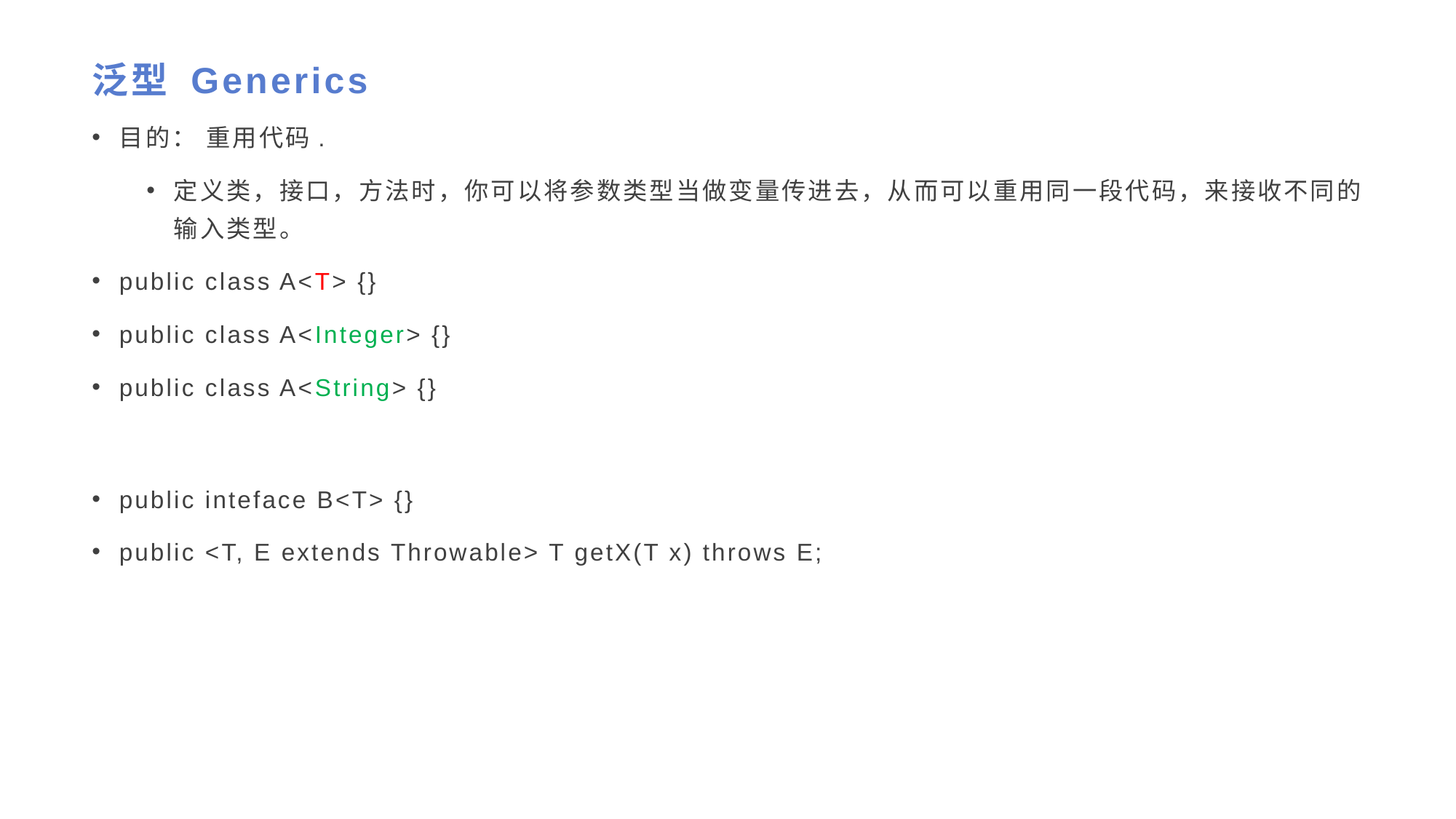

# 泛型 Generics
目的： 重用代码.
定义类，接口，方法时，你可以将参数类型当做变量传进去，从而可以重用同一段代码，来接收不同的输入类型。
public class A<T> {}
public class A<Integer> {}
public class A<String> {}

public inteface B<T> {}
public <T, E extends Throwable> T getX(T x) throws E;